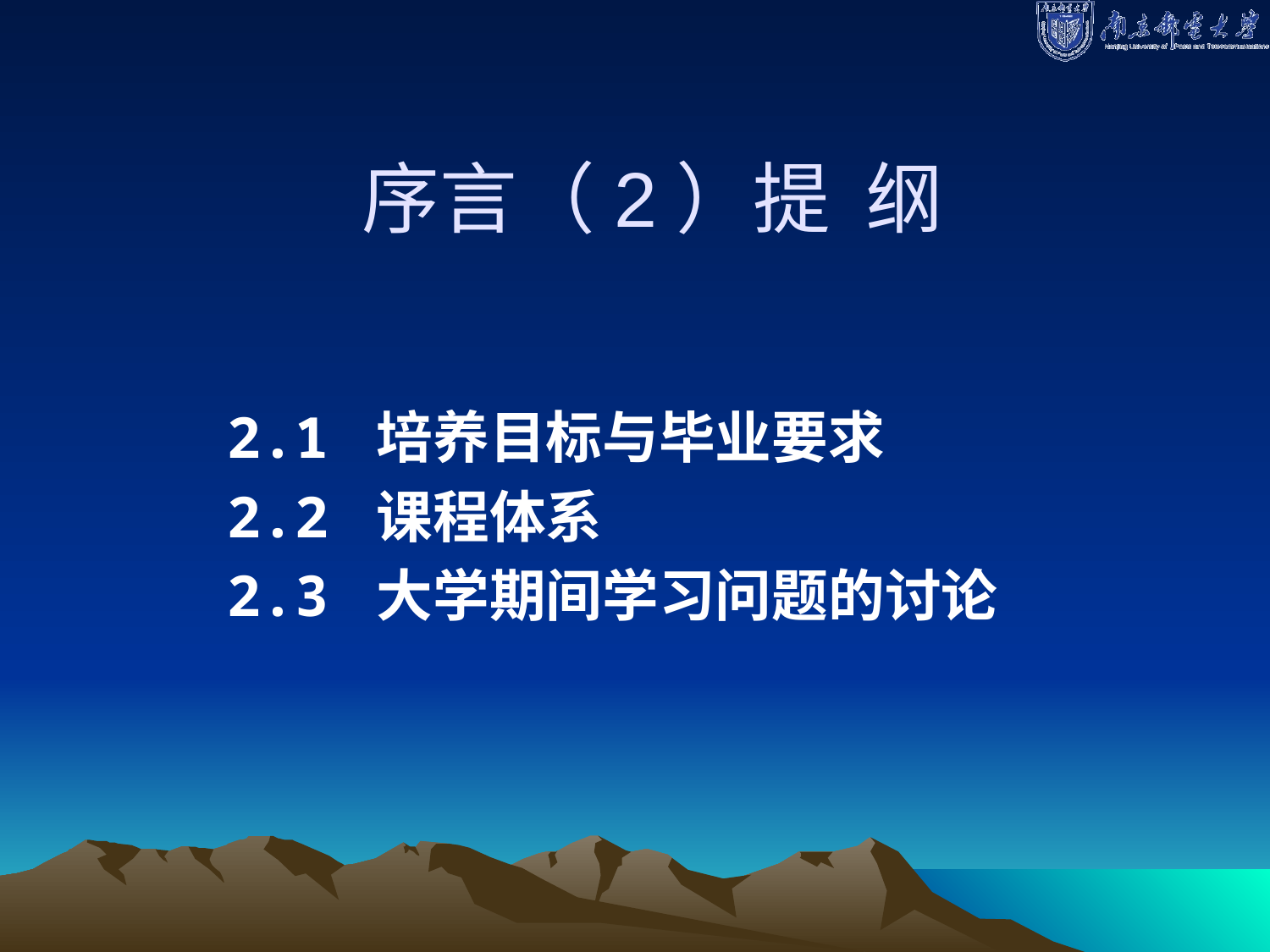

# 序言（2）提  纲
2.1 培养目标与毕业要求
2.2 课程体系
2.3 大学期间学习问题的讨论